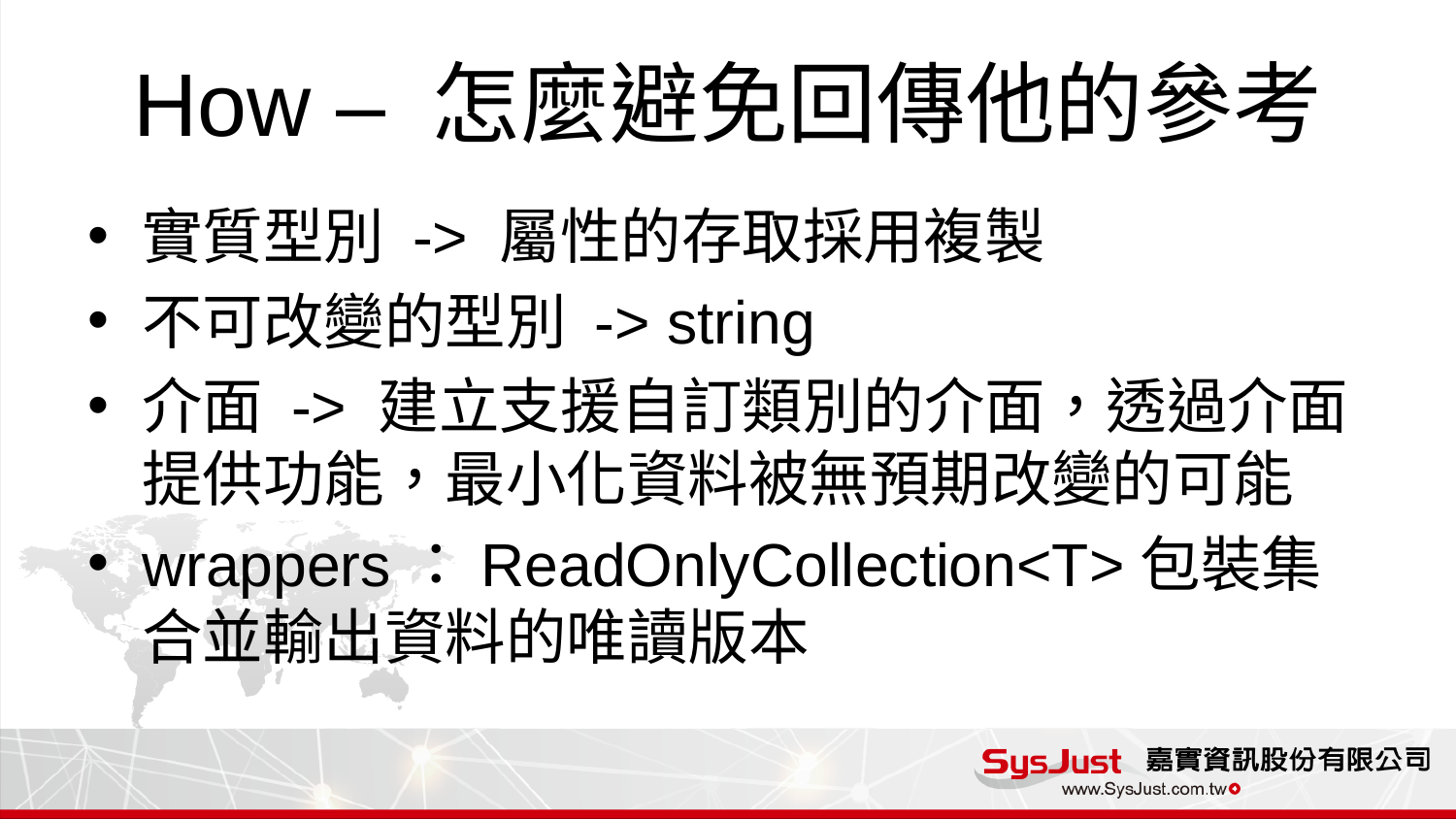

# How – 怎麼避免回傳他的參考
實質型別 -> 屬性的存取採用複製
不可改變的型別 -> string
介面 -> 建立支援自訂類別的介面，透過介面提供功能，最小化資料被無預期改變的可能
wrappers：ReadOnlyCollection<T>包裝集合並輸出資料的唯讀版本